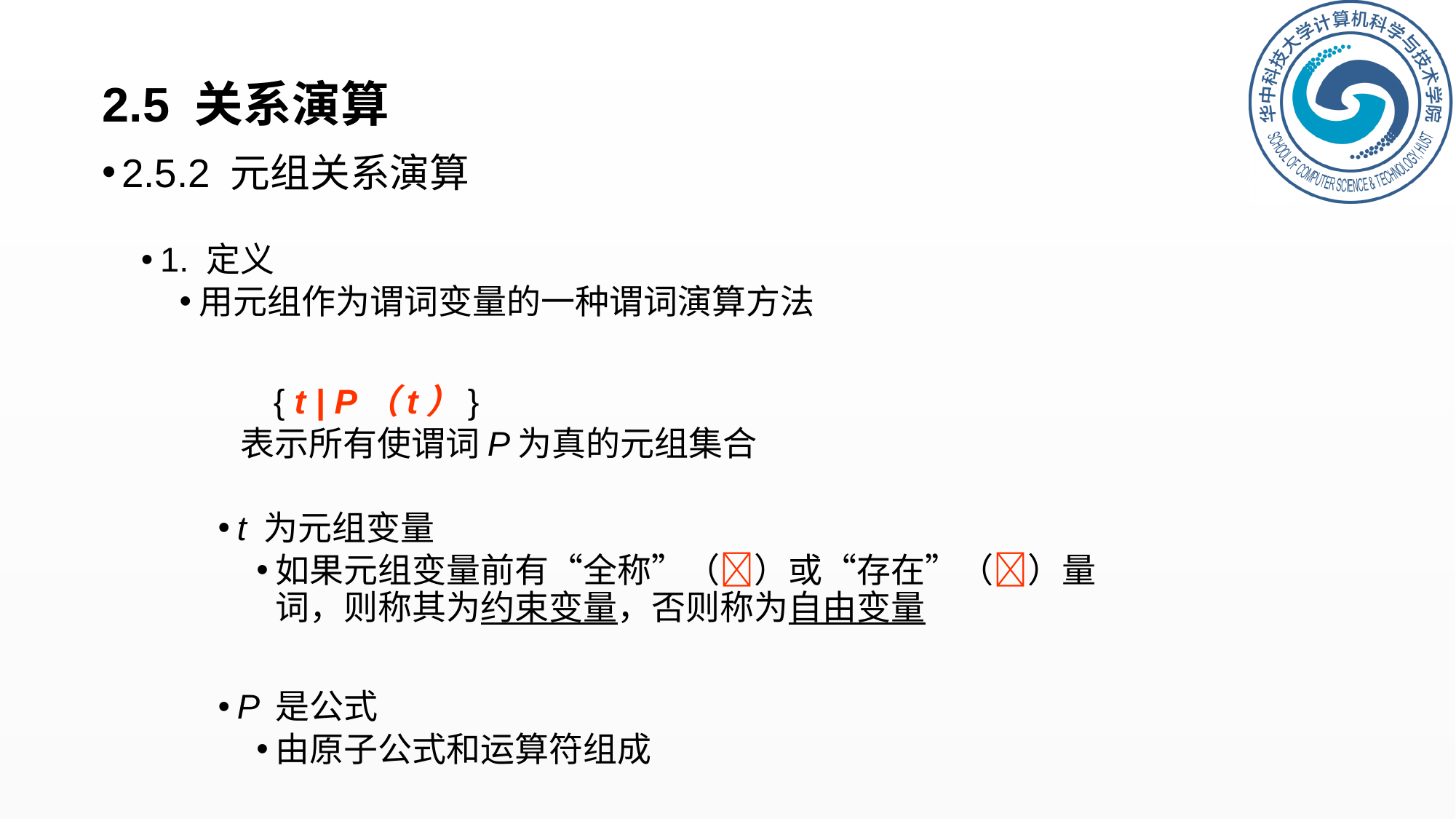

# 2.5 关系演算
2.5.2 元组关系演算

1. 定义
用元组作为谓词变量的一种谓词演算方法

              { t | P（t）}
            表示所有使谓词P为真的元组集合

t 为元组变量
如果元组变量前有“全称”（∀）或“存在”（∃）量词，则称其为约束变量，否则称为自由变量

P 是公式
由原子公式和运算符组成